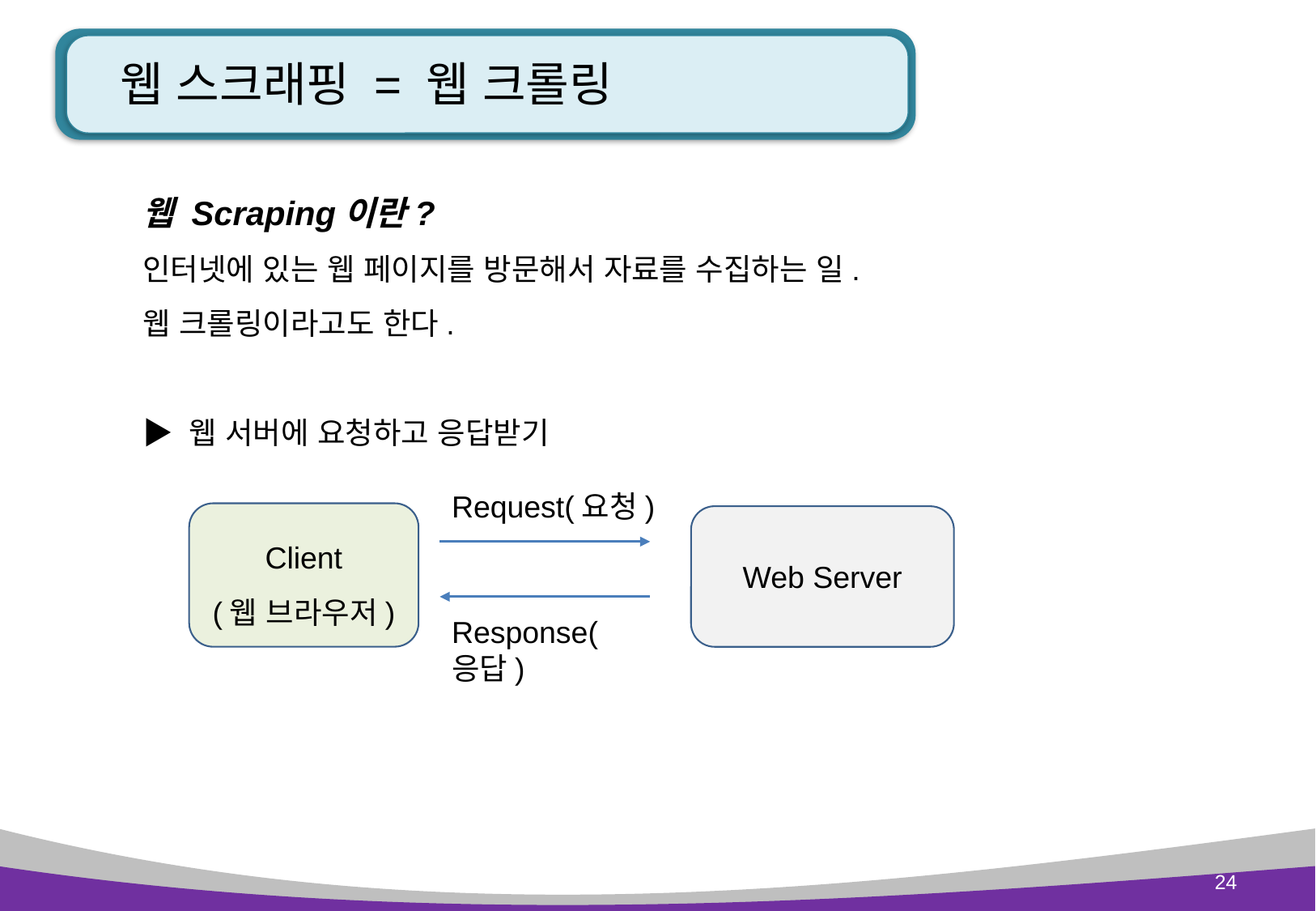

# 웹 스크래핑 = 웹 크롤링
웹 Scraping이란?
인터넷에 있는 웹 페이지를 방문해서 자료를 수집하는 일.
웹 크롤링이라고도 한다.

▶ 웹 서버에 요청하고 응답받기
Request(요청)
Client
(웹 브라우저)
Web Server
Response(응답)
24